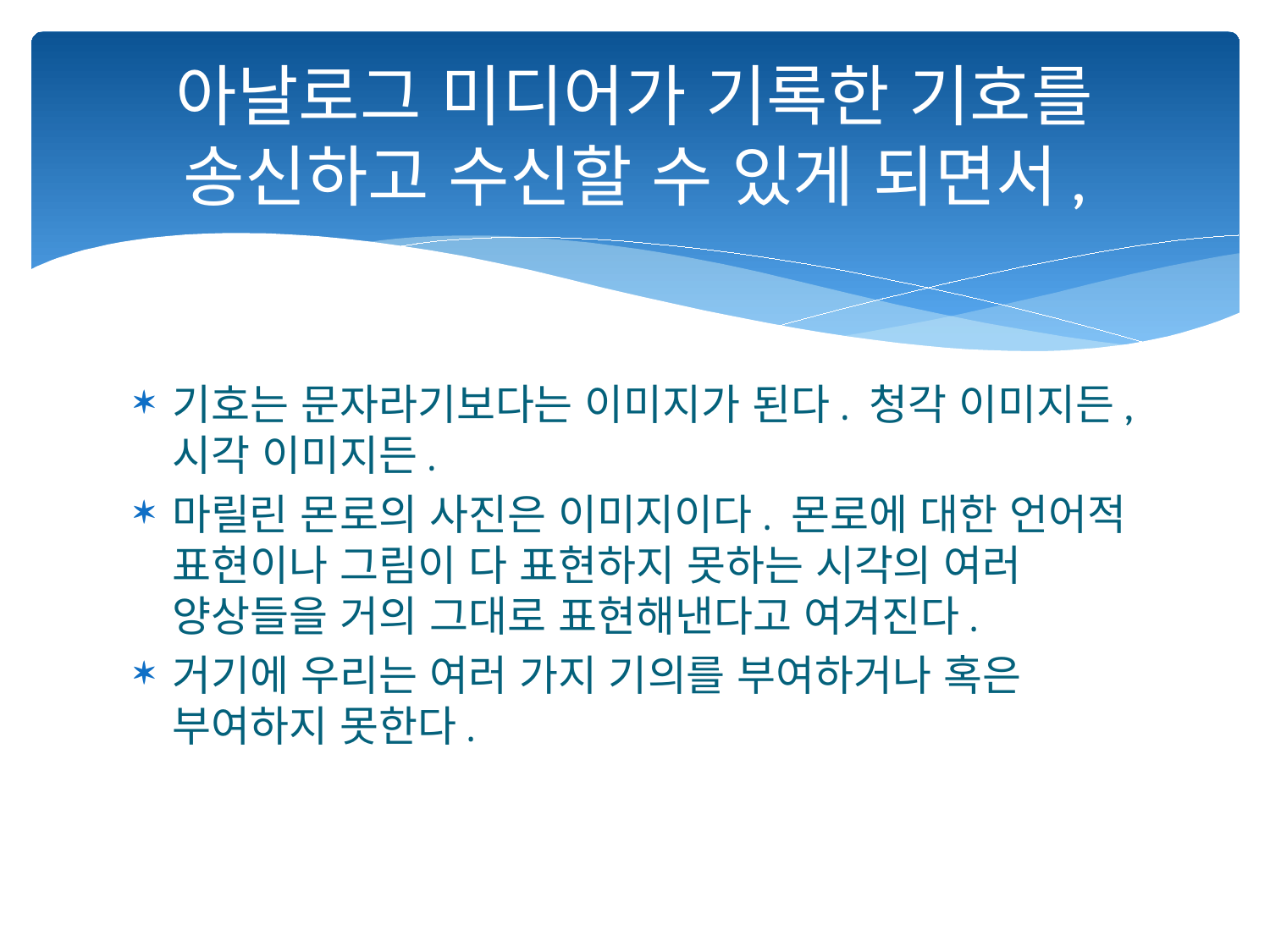

# 아날로그 미디어가 기록한 기호를 송신하고 수신할 수 있게 되면서,
기호는 문자라기보다는 이미지가 된다. 청각 이미지든, 시각 이미지든.
마릴린 몬로의 사진은 이미지이다. 몬로에 대한 언어적 표현이나 그림이 다 표현하지 못하는 시각의 여러 양상들을 거의 그대로 표현해낸다고 여겨진다.
거기에 우리는 여러 가지 기의를 부여하거나 혹은 부여하지 못한다.